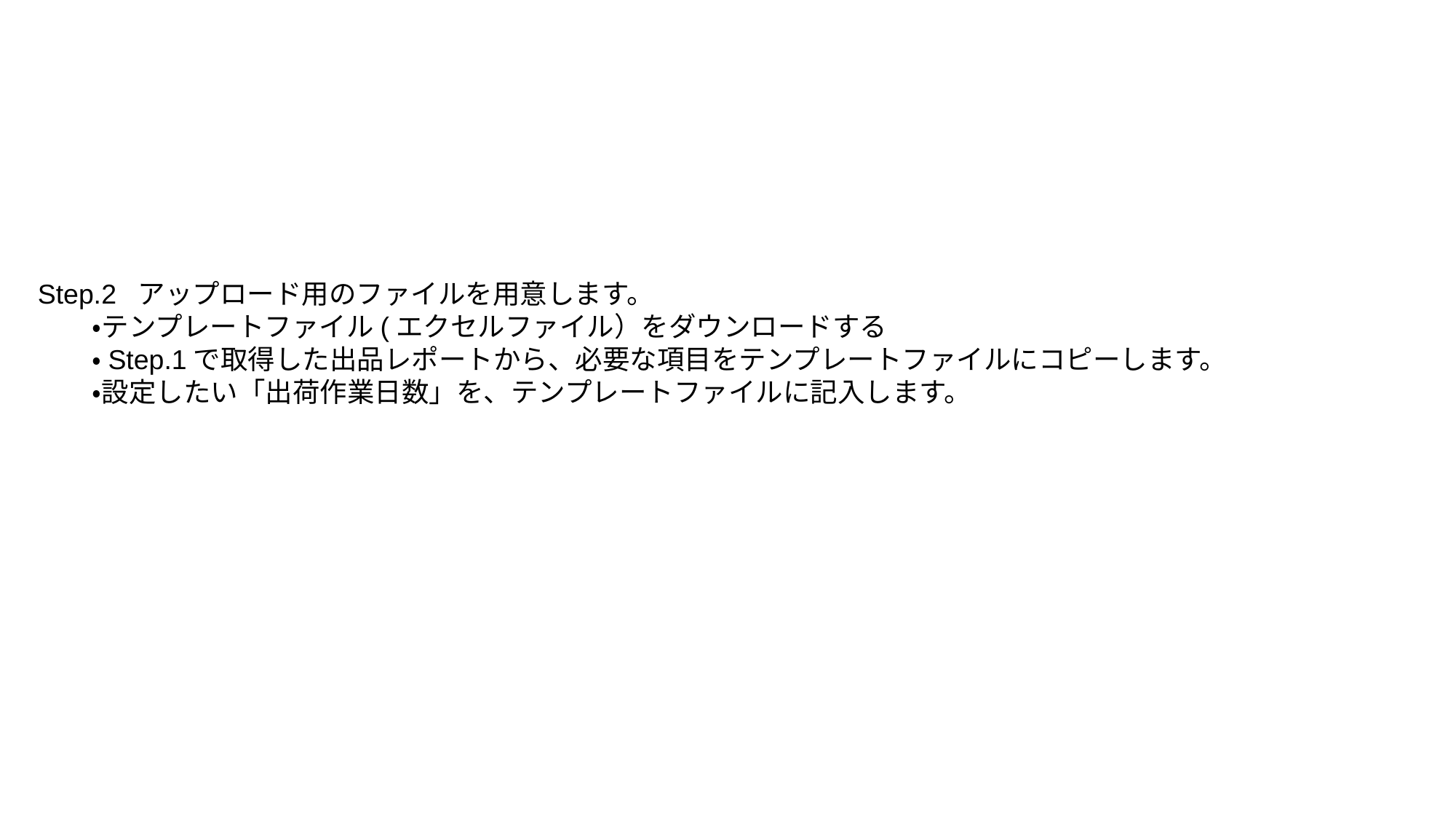

Step.2  アップロード用のファイルを用意します。
　　・テンプレートファイル(エクセルファイル）をダウンロードする
　　・Step.1で取得した出品レポートから、必要な項目をテンプレートファイルにコピーします。
　　・設定したい「出荷作業日数」を、テンプレートファイルに記入します。